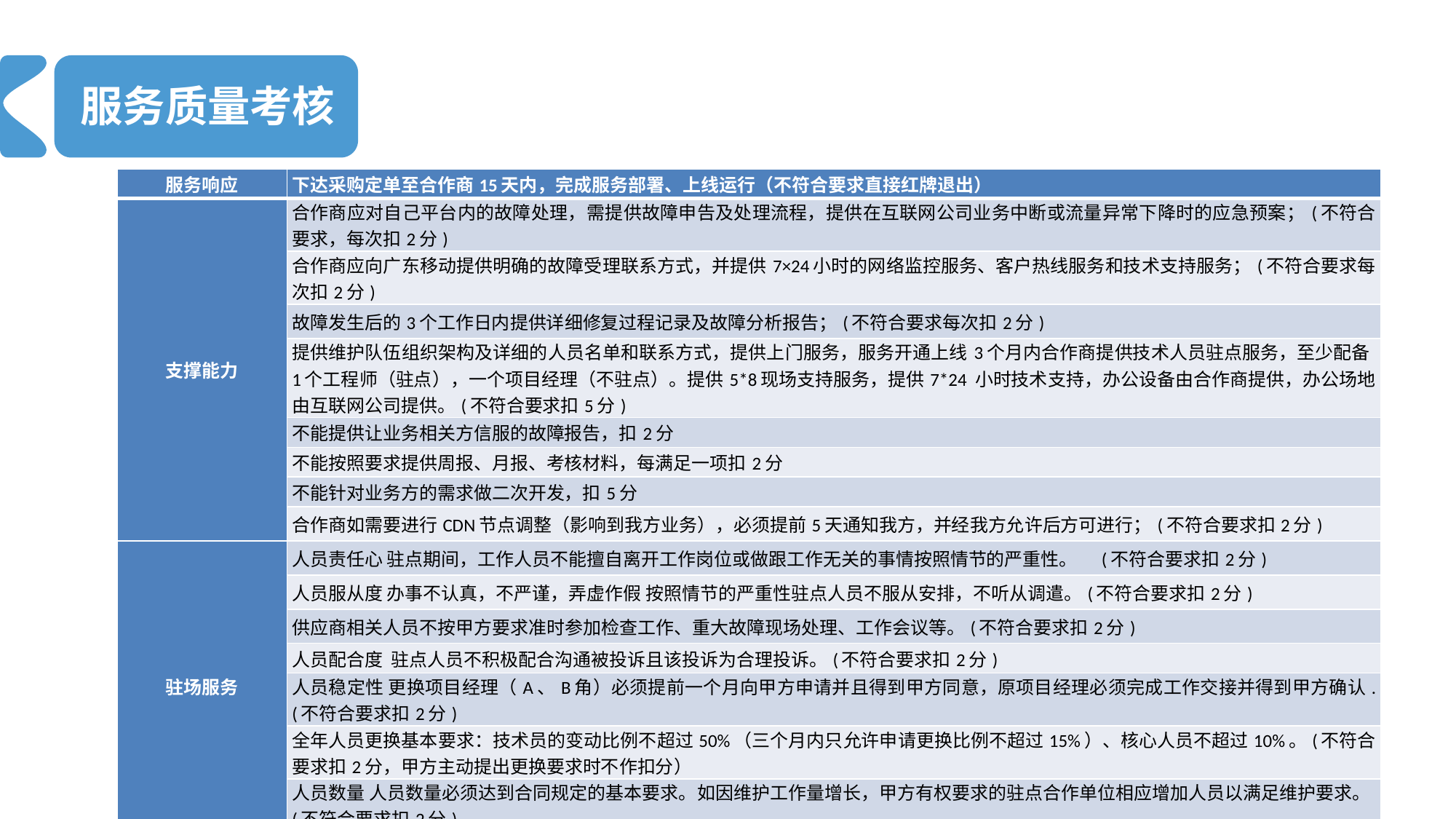

服务质量考核
| 服务响应 | 下达采购定单至合作商15天内，完成服务部署、上线运行（不符合要求直接红牌退出） |
| --- | --- |
| 支撑能力 | 合作商应对自己平台内的故障处理，需提供故障申告及处理流程，提供在互联网公司业务中断或流量异常下降时的应急预案；(不符合要求，每次扣2分) |
|  | 合作商应向广东移动提供明确的故障受理联系方式，并提供7×24小时的网络监控服务、客户热线服务和技术支持服务；(不符合要求每次扣2分) |
|  | 故障发生后的3个工作日内提供详细修复过程记录及故障分析报告；(不符合要求每次扣2分) |
|  | 提供维护队伍组织架构及详细的人员名单和联系方式，提供上门服务，服务开通上线3个月内合作商提供技术人员驻点服务，至少配备1个工程师（驻点），一个项目经理（不驻点）。提供5\*8现场支持服务，提供7\*24 小时技术支持，办公设备由合作商提供，办公场地由互联网公司提供。(不符合要求扣5分) |
|  | 不能提供让业务相关方信服的故障报告，扣2分 |
|  | 不能按照要求提供周报、月报、考核材料，每满足一项扣2分 |
|  | 不能针对业务方的需求做二次开发，扣5分 |
|  | 合作商如需要进行CDN节点调整（影响到我方业务），必须提前5天通知我方，并经我方允许后方可进行；(不符合要求扣2分) |
| 驻场服务 | 人员责任心 驻点期间，工作人员不能擅自离开工作岗位或做跟工作无关的事情按照情节的严重性。　(不符合要求扣2分) |
|  | 人员服从度 办事不认真，不严谨，弄虚作假 按照情节的严重性驻点人员不服从安排，不听从调遣。(不符合要求扣2分) |
|  | 供应商相关人员不按甲方要求准时参加检查工作、重大故障现场处理、工作会议等。(不符合要求扣2分) |
|  | 人员配合度 驻点人员不积极配合沟通被投诉且该投诉为合理投诉。(不符合要求扣2分) |
|  | 人员稳定性 更换项目经理（A、B角）必须提前一个月向甲方申请并且得到甲方同意，原项目经理必须完成工作交接并得到甲方确认. (不符合要求扣2分) |
|  | 全年人员更换基本要求：技术员的变动比例不超过50%（三个月内只允许申请更换比例不超过15%）、核心人员不超过10%。(不符合要求扣2分，甲方主动提出更换要求时不作扣分） |
|  | 人员数量 人员数量必须达到合同规定的基本要求。如因维护工作量增长，甲方有权要求的驻点合作单位相应增加人员以满足维护要求。(不符合要求扣2分) |